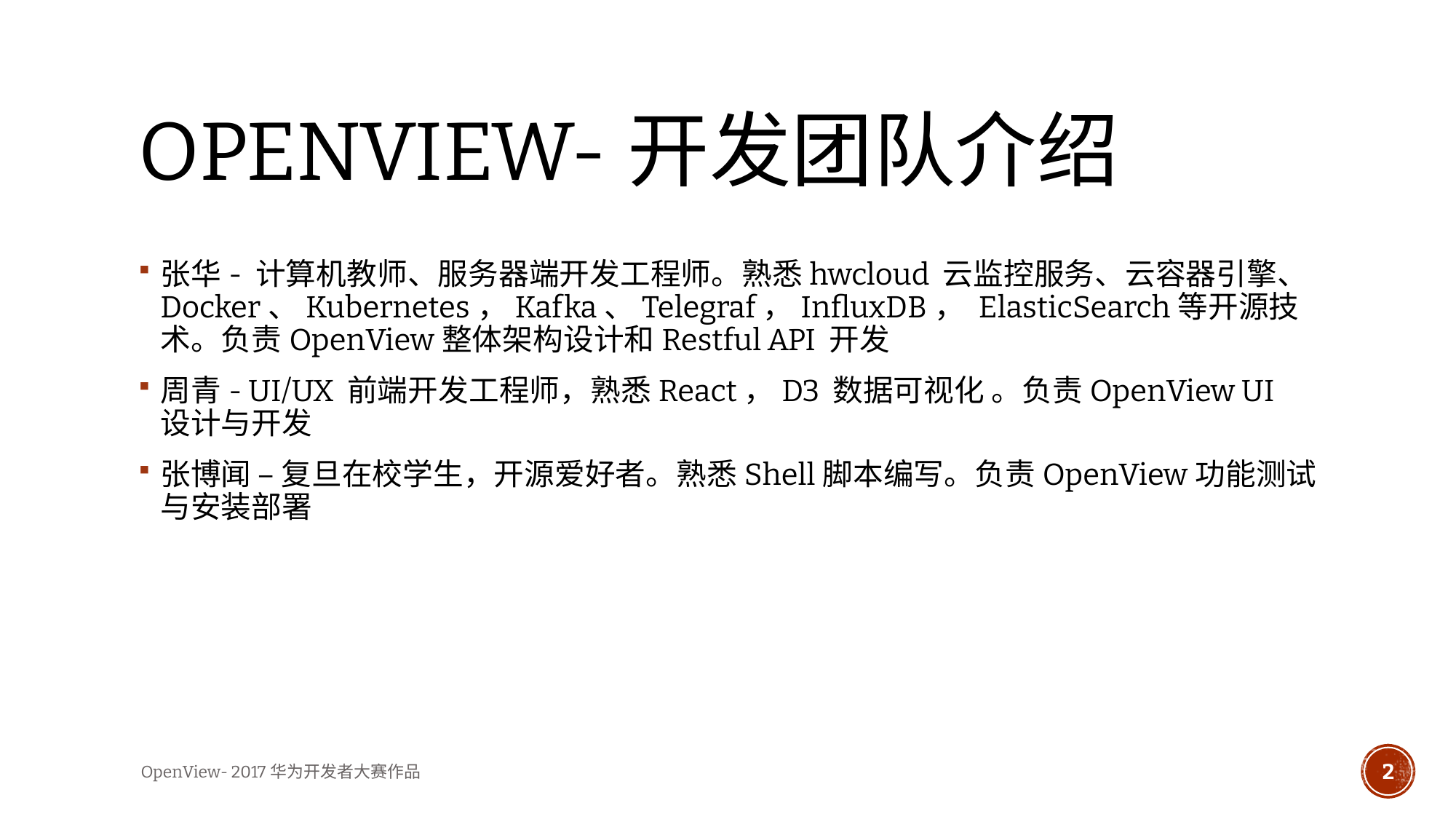

# OpenView-开发团队介绍
张华- 计算机教师、服务器端开发工程师。熟悉hwcloud 云监控服务、云容器引擎、 Docker、Kubernetes，Kafka、Telegraf，InfluxDB， ElasticSearch等开源技术。负责OpenView整体架构设计和Restful API 开发
周青- UI/UX 前端开发工程师，熟悉React，D3 数据可视化 。负责OpenView UI 设计与开发
张博闻 – 复旦在校学生，开源爱好者。熟悉Shell脚本编写。负责OpenView功能测试与安装部署
OpenView- 2017华为开发者大赛作品
2